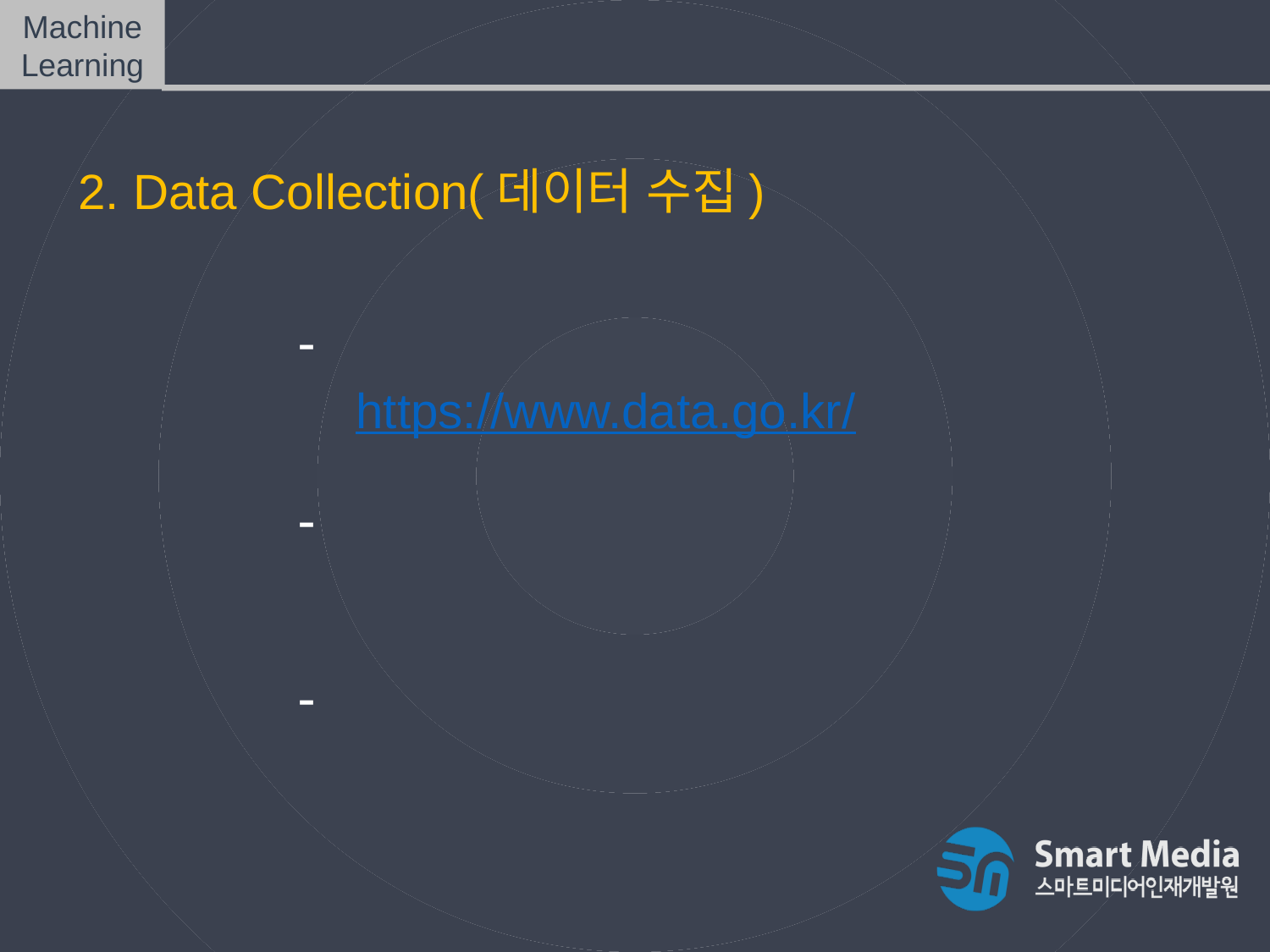

Machine Learning
머신러닝(Machine Learning) 과정

2. Data Collection(데이터 수집)
공공데이터
   (https://www.data.go.kr/)

웹크롤링 (뉴스, SNS, 블로그)

Kaggle